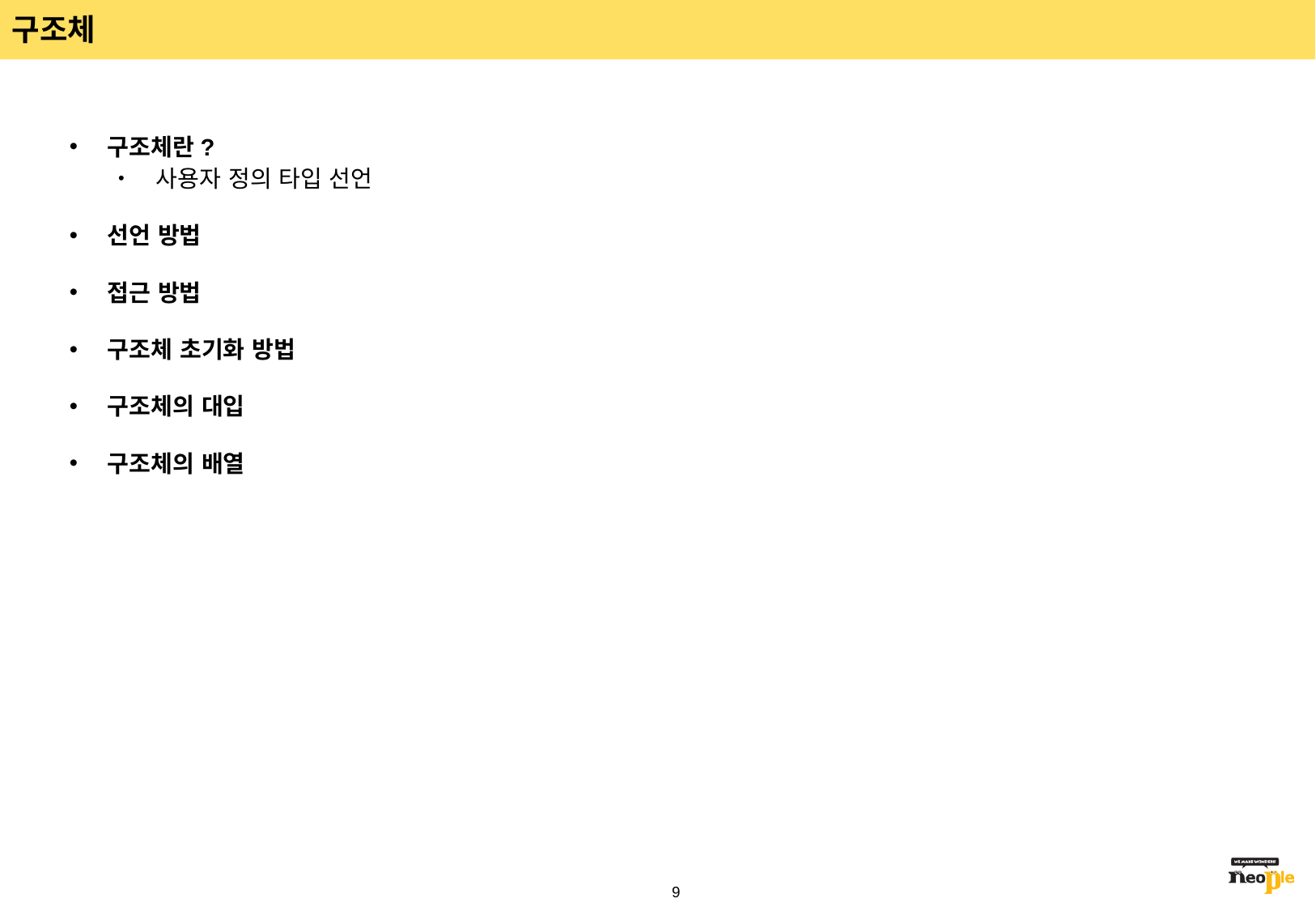

# 구조체
구조체란?
사용자 정의 타입 선언
선언 방법
접근 방법
구조체 초기화 방법
구조체의 대입
구조체의 배열